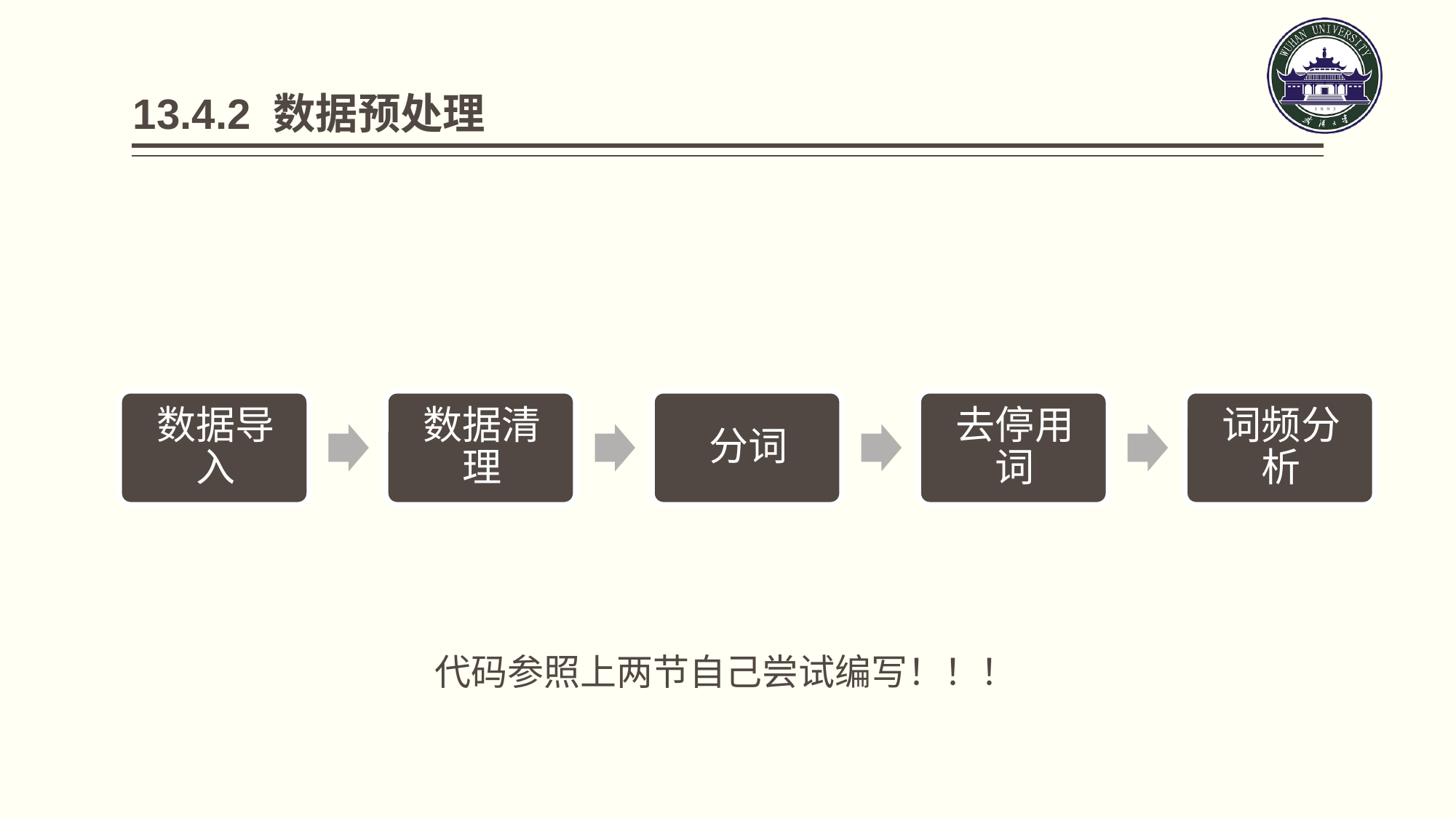

13.4.2 数据预处理
数据导入

数据清理

分词

去停用词

词频分析
代码参照上两节自己尝试编写！！！